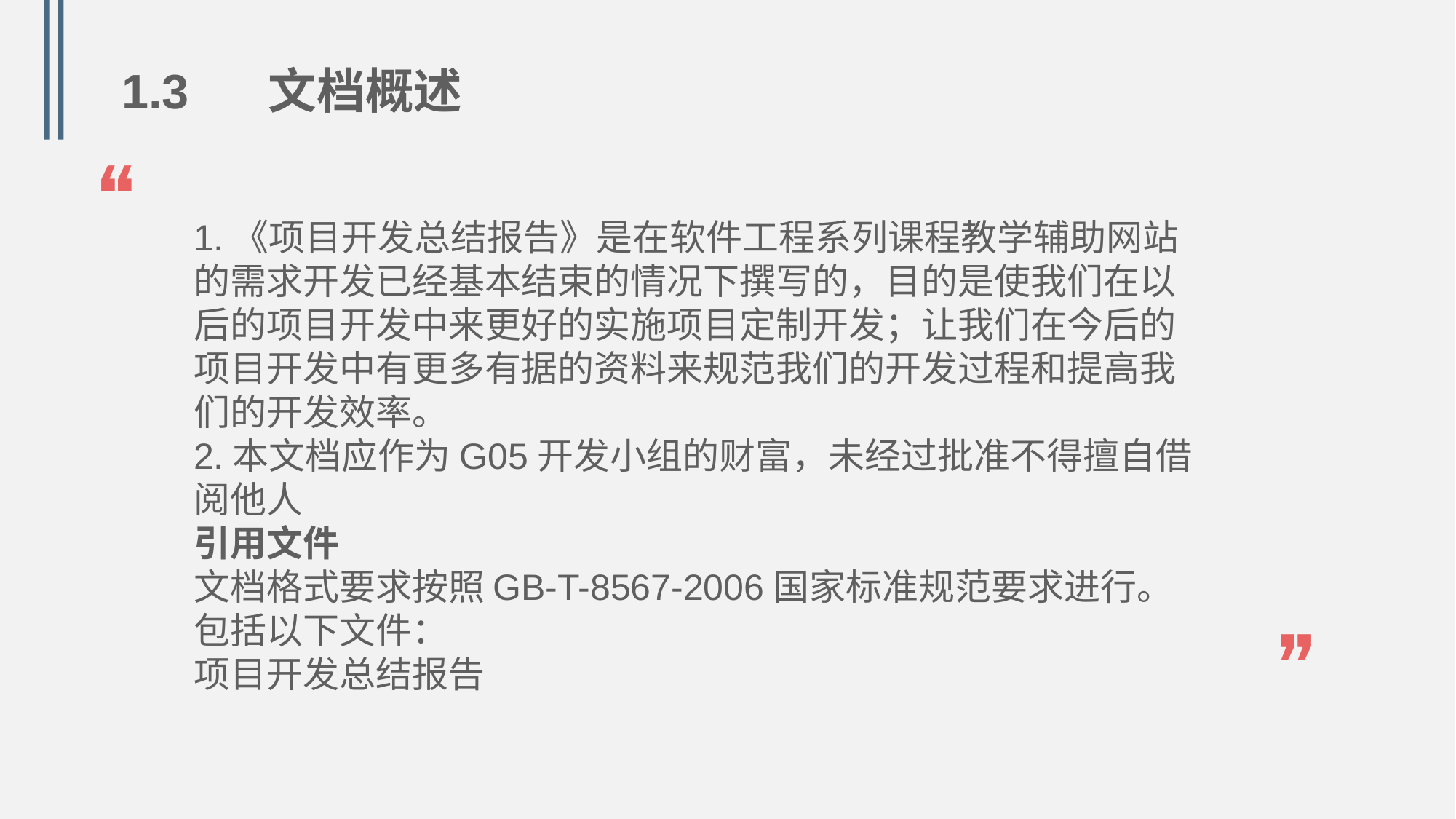

1.3     文档概述
“

1.《项目开发总结报告》是在软件工程系列课程教学辅助网站的需求开发已经基本结束的情况下撰写的，目的是使我们在以后的项目开发中来更好的实施项目定制开发；让我们在今后的项目开发中有更多有据的资料来规范我们的开发过程和提高我们的开发效率。
2.本文档应作为G05开发小组的财富，未经过批准不得擅自借阅他人
引用文件
文档格式要求按照GB-T-8567-2006国家标准规范要求进行。包括以下文件：
项目开发总结报告
”